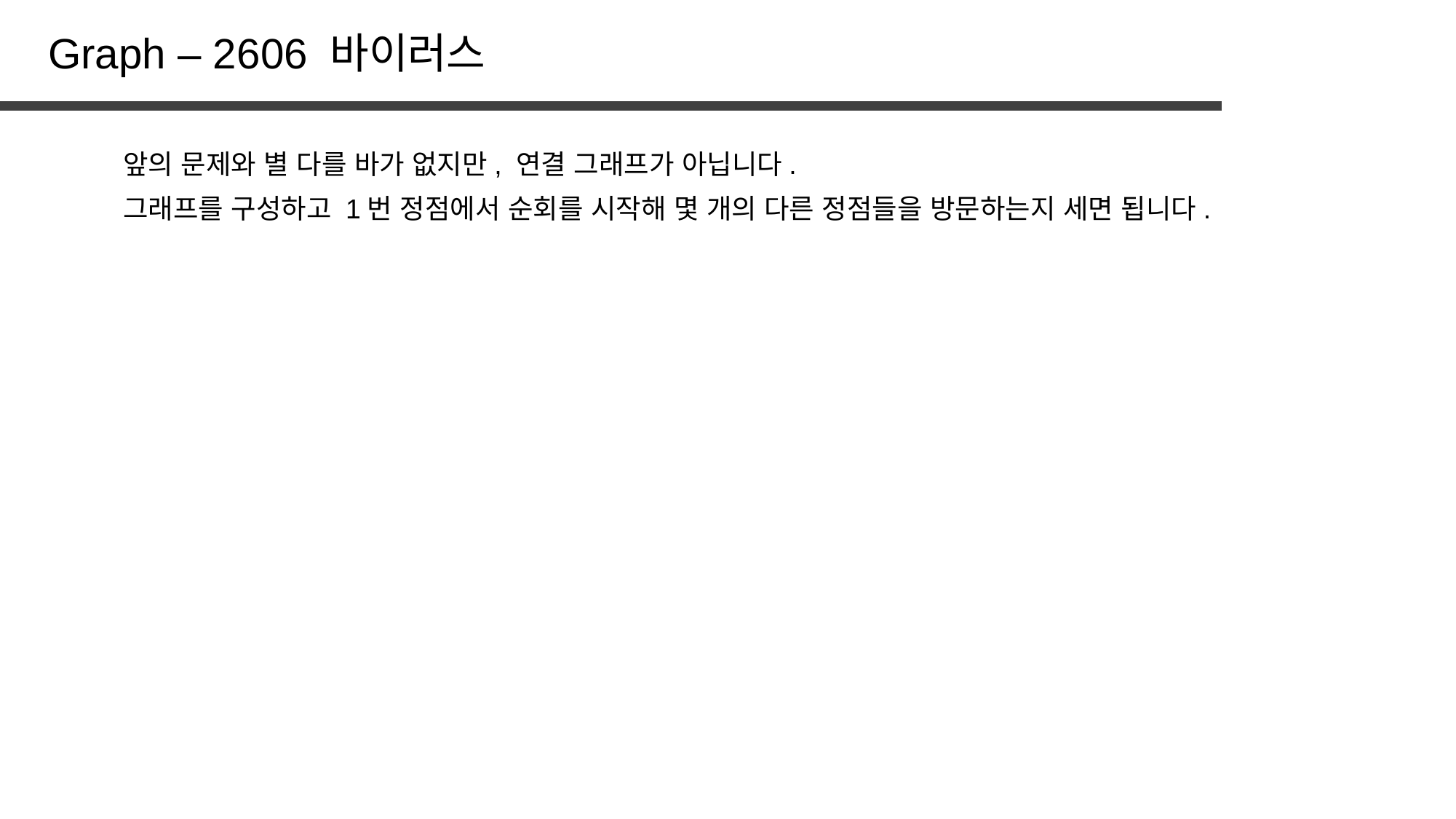

Graph – 2606 바이러스
앞의 문제와 별 다를 바가 없지만, 연결 그래프가 아닙니다.
그래프를 구성하고 1번 정점에서 순회를 시작해 몇 개의 다른 정점들을 방문하는지 세면 됩니다.